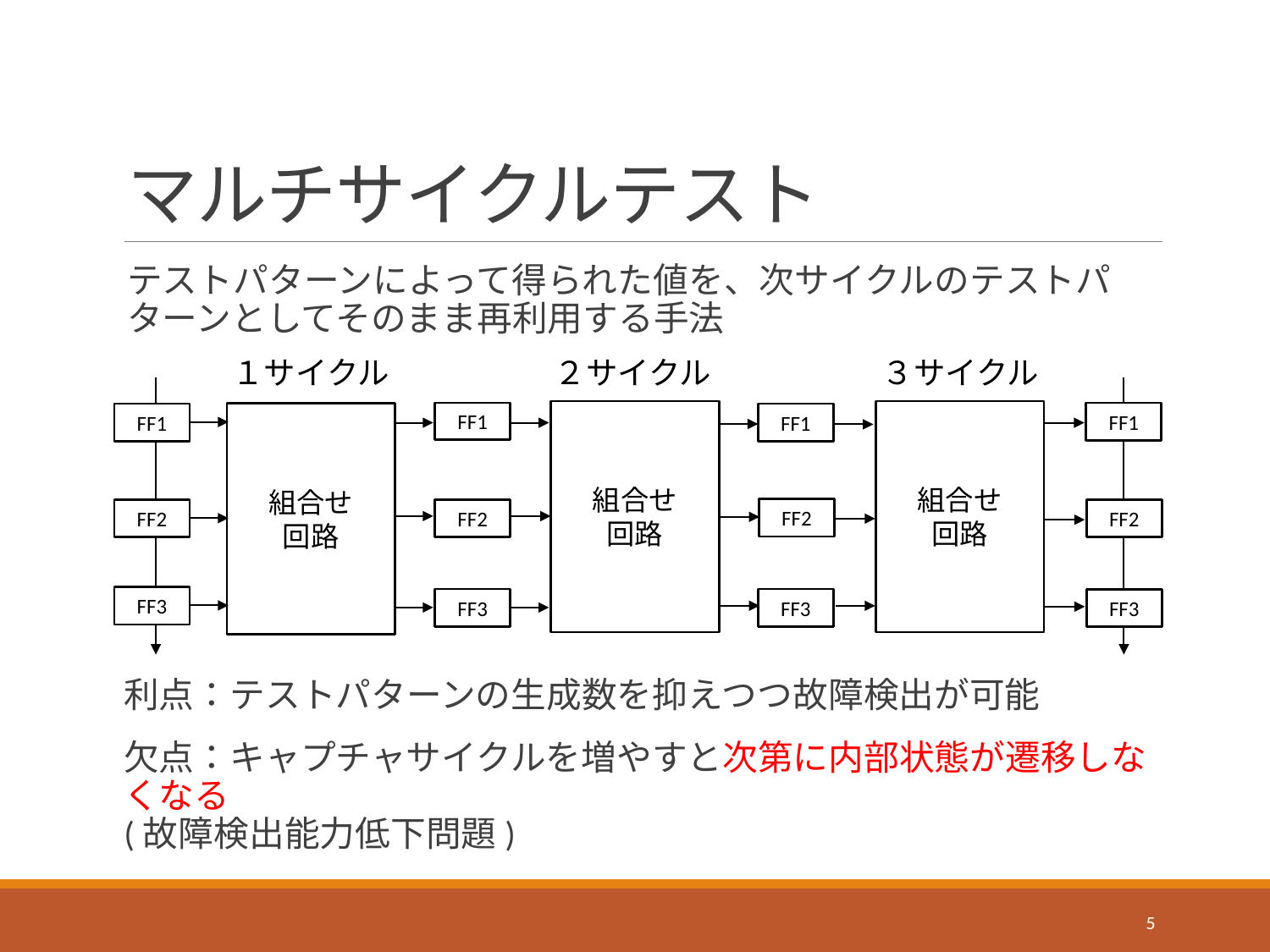

# マルチサイクルテスト
テストパターンによって得られた値を、次サイクルのテストパターンとしてそのまま再利用する手法
２サイクル
３サイクル
１サイクル
組合せ
回路
組合せ
回路
FF1
組合せ
回路
FF1
FF2
FF2
FF3
FF3
FF1
FF1
FF2
FF2
FF3
FF3
利点：テストパターンの生成数を抑えつつ故障検出が可能
欠点：キャプチャサイクルを増やすと次第に内部状態が遷移しなくなる
(故障検出能力低下問題)
5